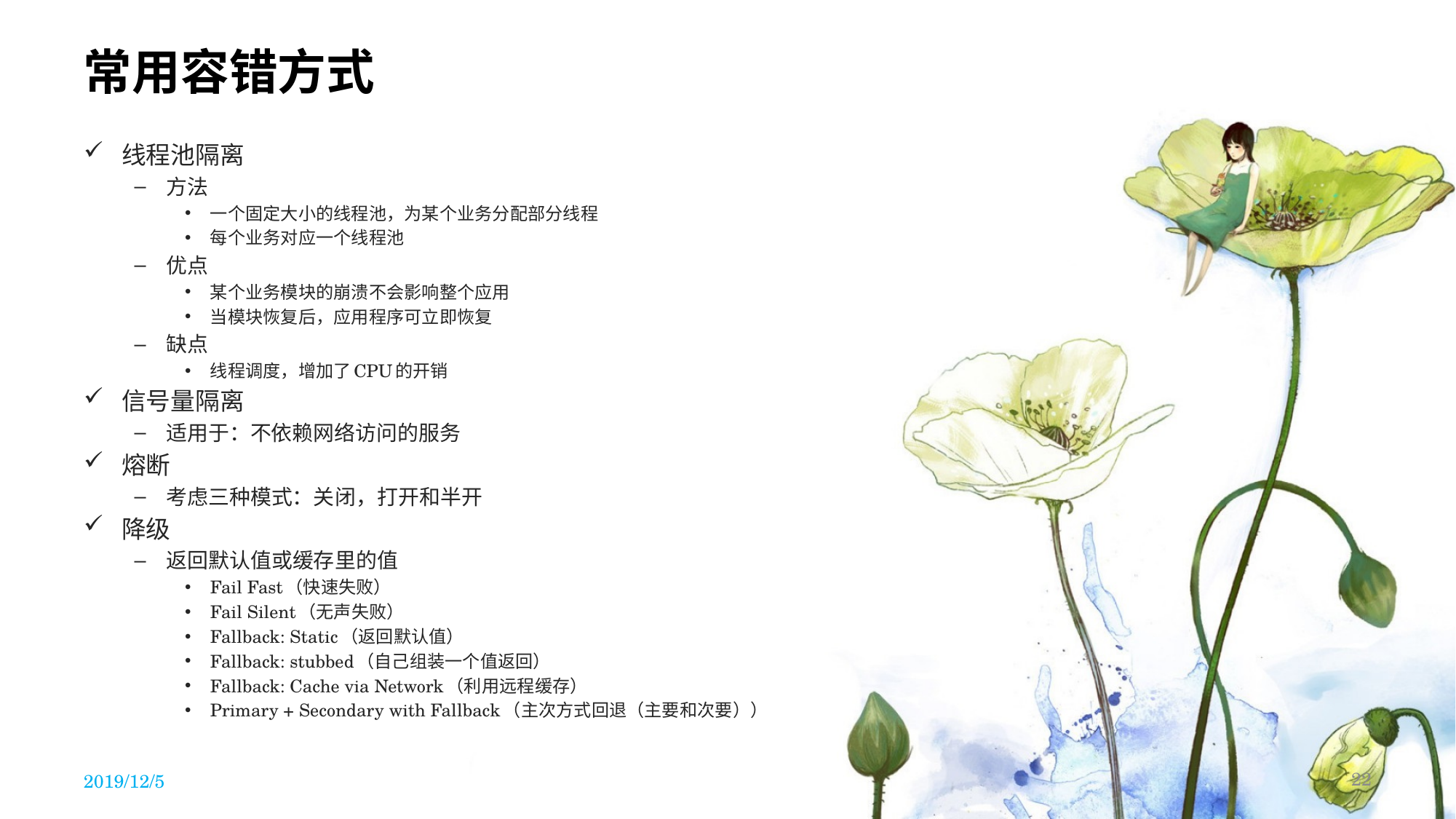

# 常用容错方式
线程池隔离
方法
一个固定大小的线程池，为某个业务分配部分线程
每个业务对应一个线程池
优点
某个业务模块的崩溃不会影响整个应用
当模块恢复后，应用程序可立即恢复
缺点
线程调度，增加了CPU的开销
信号量隔离
适用于：不依赖网络访问的服务
熔断
考虑三种模式：关闭，打开和半开
降级
返回默认值或缓存里的值
Fail Fast（快速失败）
Fail Silent（无声失败）
Fallback: Static（返回默认值）
Fallback: stubbed（自己组装一个值返回）
Fallback: Cache via Network（利用远程缓存）
Primary + Secondary with Fallback（主次方式回退（主要和次要））
2019/12/5
22